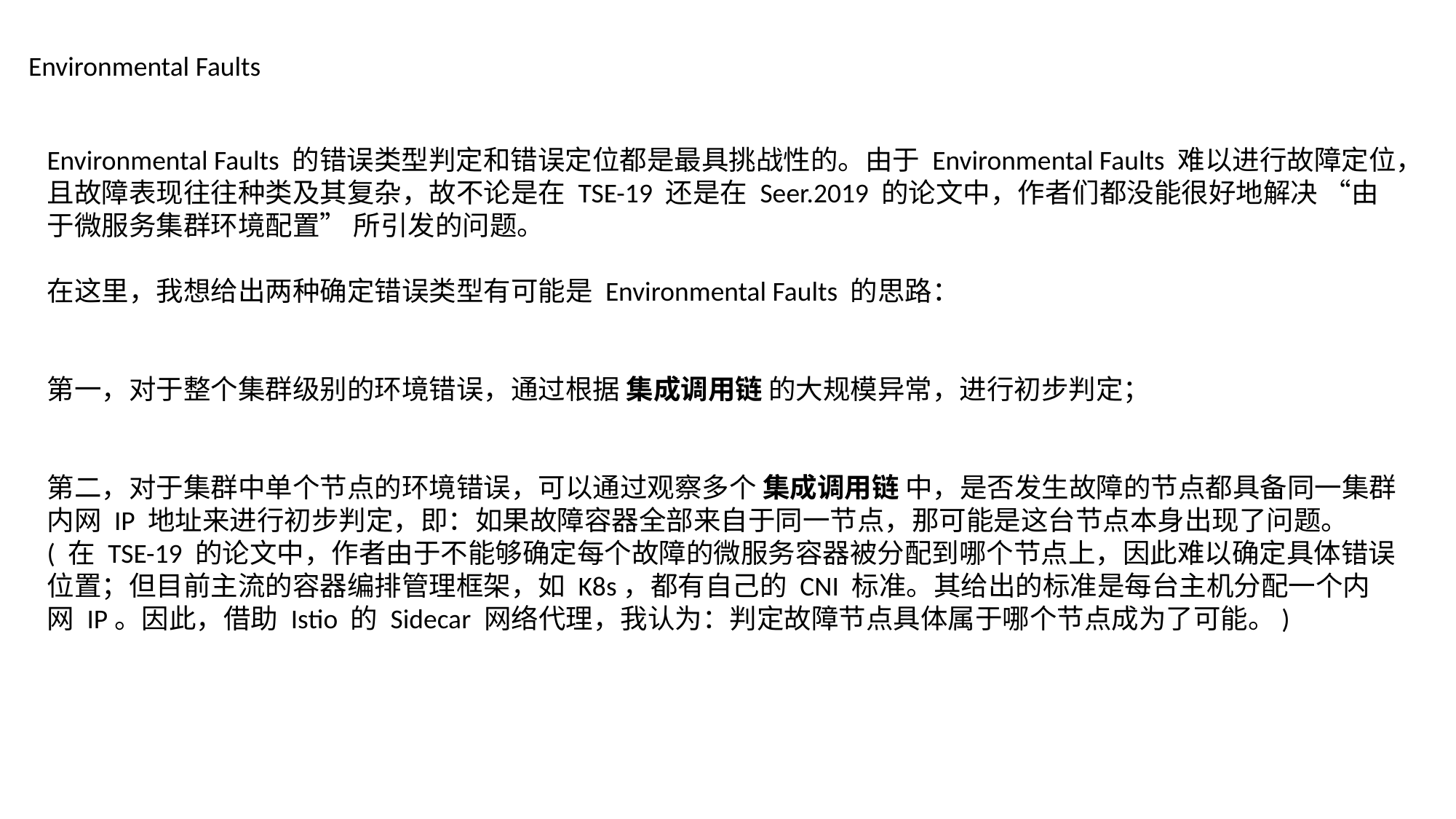

Environmental Faults

Environmental Faults 的错误类型判定和错误定位都是最具挑战性的。由于 Environmental Faults 难以进行故障定位，且故障表现往往种类及其复杂，故不论是在 TSE-19 还是在 Seer.2019 的论文中，作者们都没能很好地解决 “由于微服务集群环境配置” 所引发的问题。

在这里，我想给出两种确定错误类型有可能是 Environmental Faults 的思路：

第一，对于整个集群级别的环境错误，通过根据 集成调用链 的大规模异常，进行初步判定；

第二，对于集群中单个节点的环境错误，可以通过观察多个 集成调用链 中，是否发生故障的节点都具备同一集群内网 IP 地址来进行初步判定，即：如果故障容器全部来自于同一节点，那可能是这台节点本身出现了问题。
( 在 TSE-19 的论文中，作者由于不能够确定每个故障的微服务容器被分配到哪个节点上，因此难以确定具体错误位置；但目前主流的容器编排管理框架，如 K8s，都有自己的 CNI 标准。其给出的标准是每台主机分配一个内网 IP。因此，借助 Istio 的 Sidecar 网络代理，我认为：判定故障节点具体属于哪个节点成为了可能。)